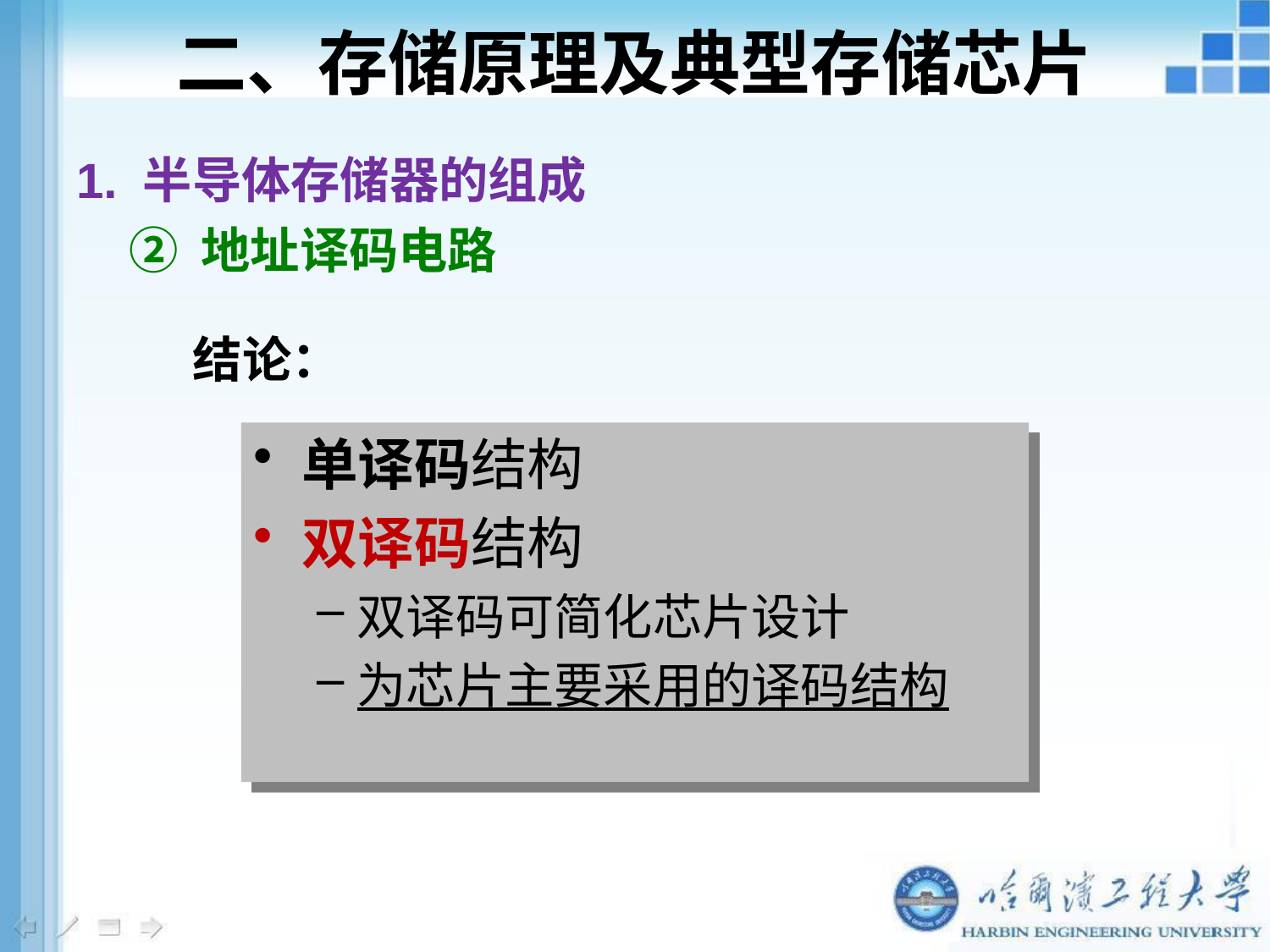

二、存储原理及典型存储芯片
1. 半导体存储器的组成
# ② 地址译码电路
结论：
单译码结构
双译码结构
双译码可简化芯片设计
为芯片主要采用的译码结构